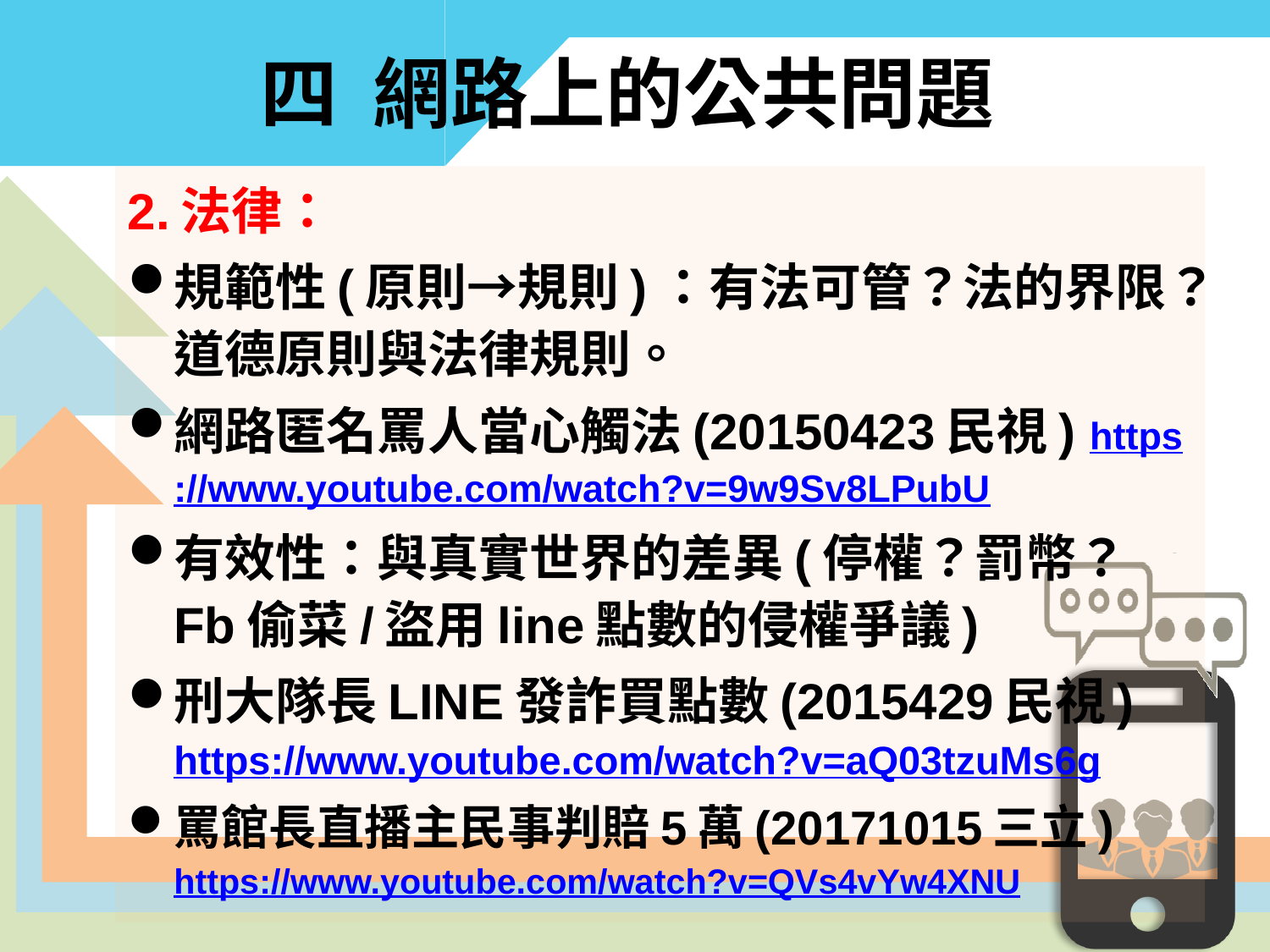

# 四  網路上的公共問題
2.法律：
規範性(原則→規則)：有法可管？法的界限？道德原則與法律規則。
網路匿名罵人當心觸法(20150423民視) https://www.youtube.com/watch?v=9w9Sv8LPubU
有效性：與真實世界的差異(停權？罰幣？Fb偷菜/盜用line點數的侵權爭議)
刑大隊長LINE發詐買點數(2015429民視) https://www.youtube.com/watch?v=aQ03tzuMs6g
罵館長直播主民事判賠5萬(20171015三立) https://www.youtube.com/watch?v=QVs4vYw4XNU